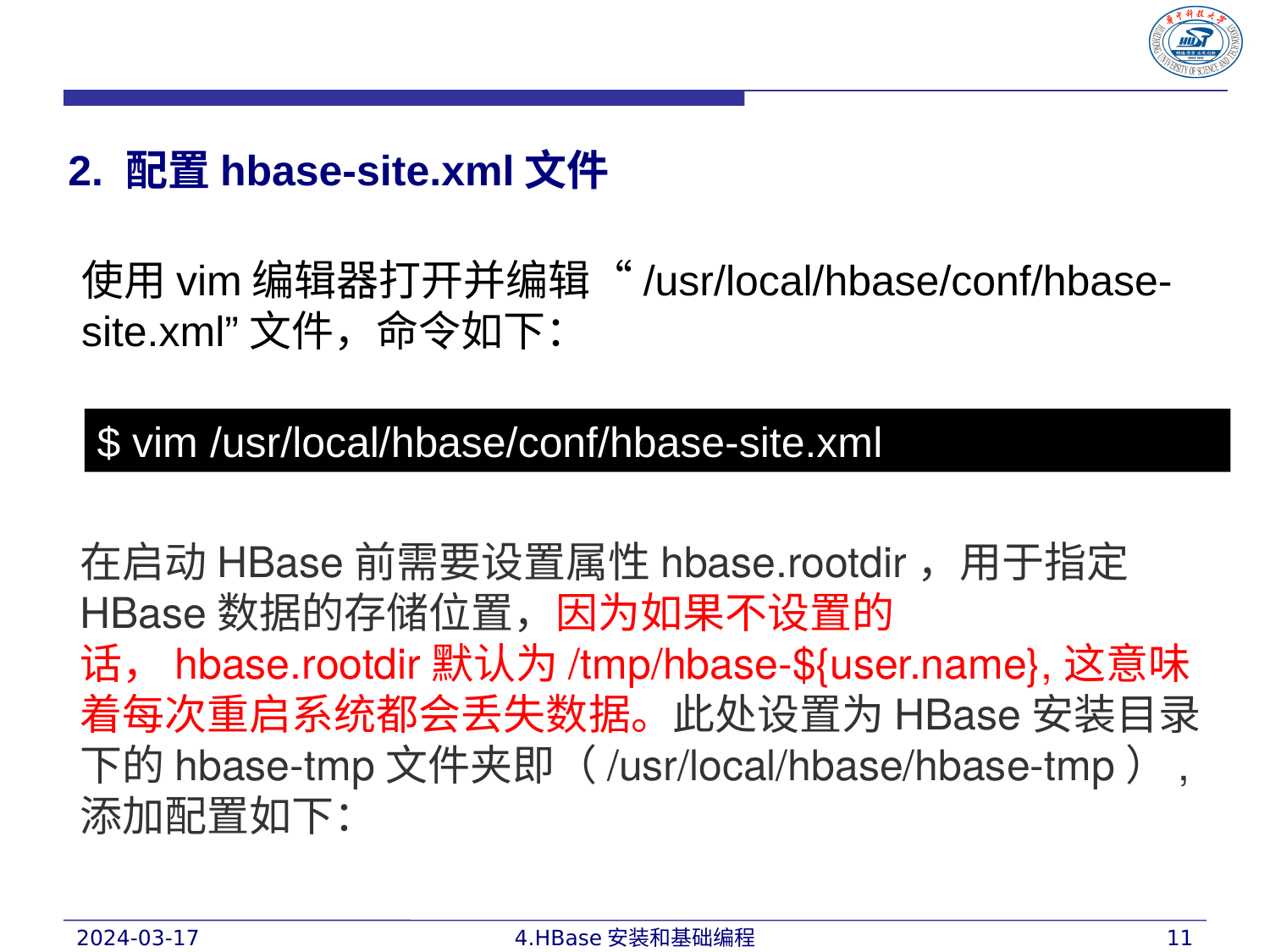

2. 配置hbase-site.xml文件
使用vim编辑器打开并编辑“/usr/local/hbase/conf/hbase-site.xml”文件，命令如下：
$ vim /usr/local/hbase/conf/hbase-site.xml
在启动HBase前需要设置属性hbase.rootdir，用于指定HBase数据的存储位置，因为如果不设置的话，hbase.rootdir默认为/tmp/hbase-${user.name},这意味着每次重启系统都会丢失数据。此处设置为HBase安装目录下的hbase-tmp文件夹即（/usr/local/hbase/hbase-tmp）,添加配置如下：
2024-03-17
4.HBase安装和基础编程
11